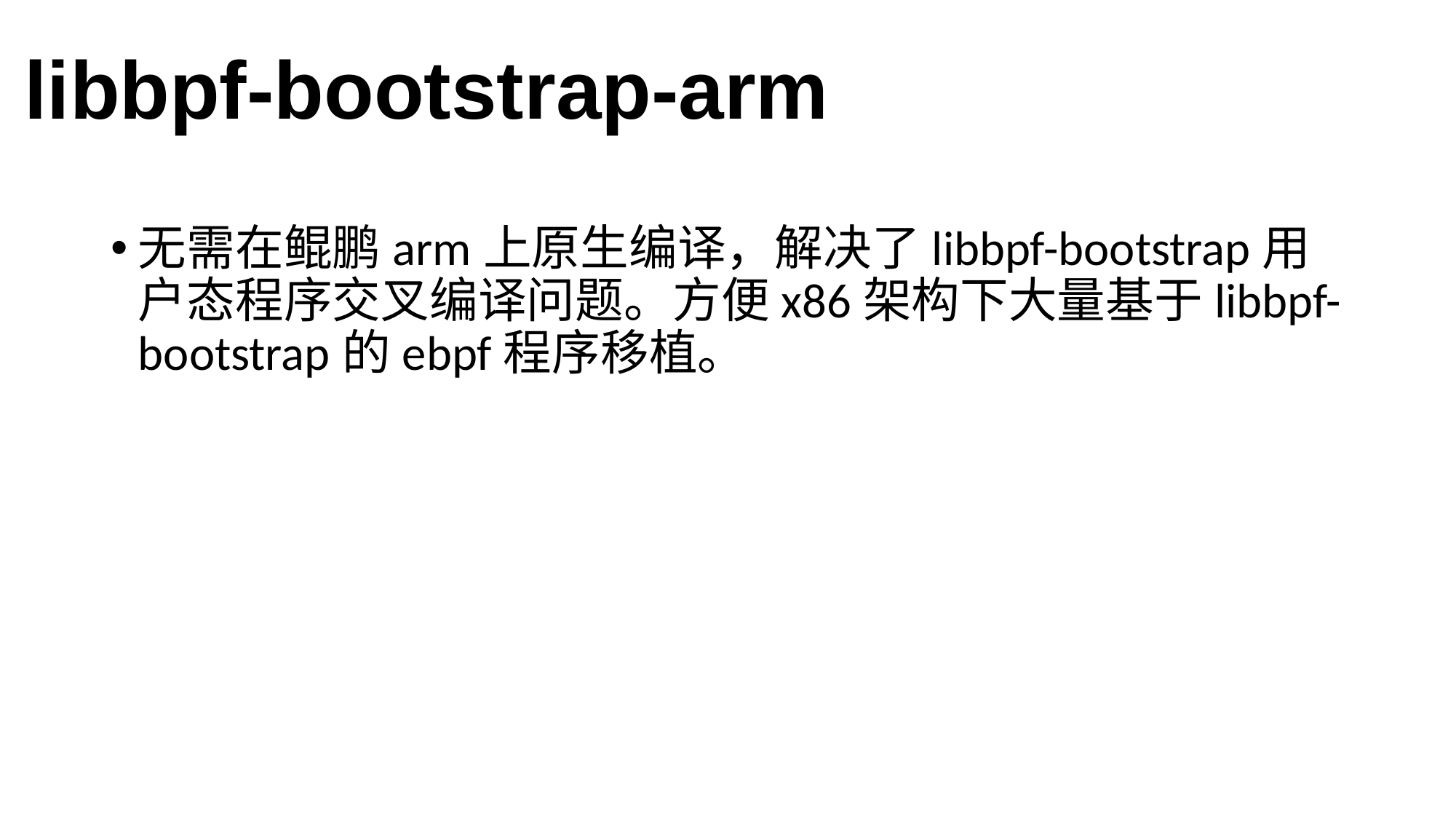

# libbpf-bootstrap-arm
无需在鲲鹏arm上原生编译，解决了libbpf-bootstrap用户态程序交叉编译问题。方便x86架构下大量基于libbpf-bootstrap的ebpf程序移植。